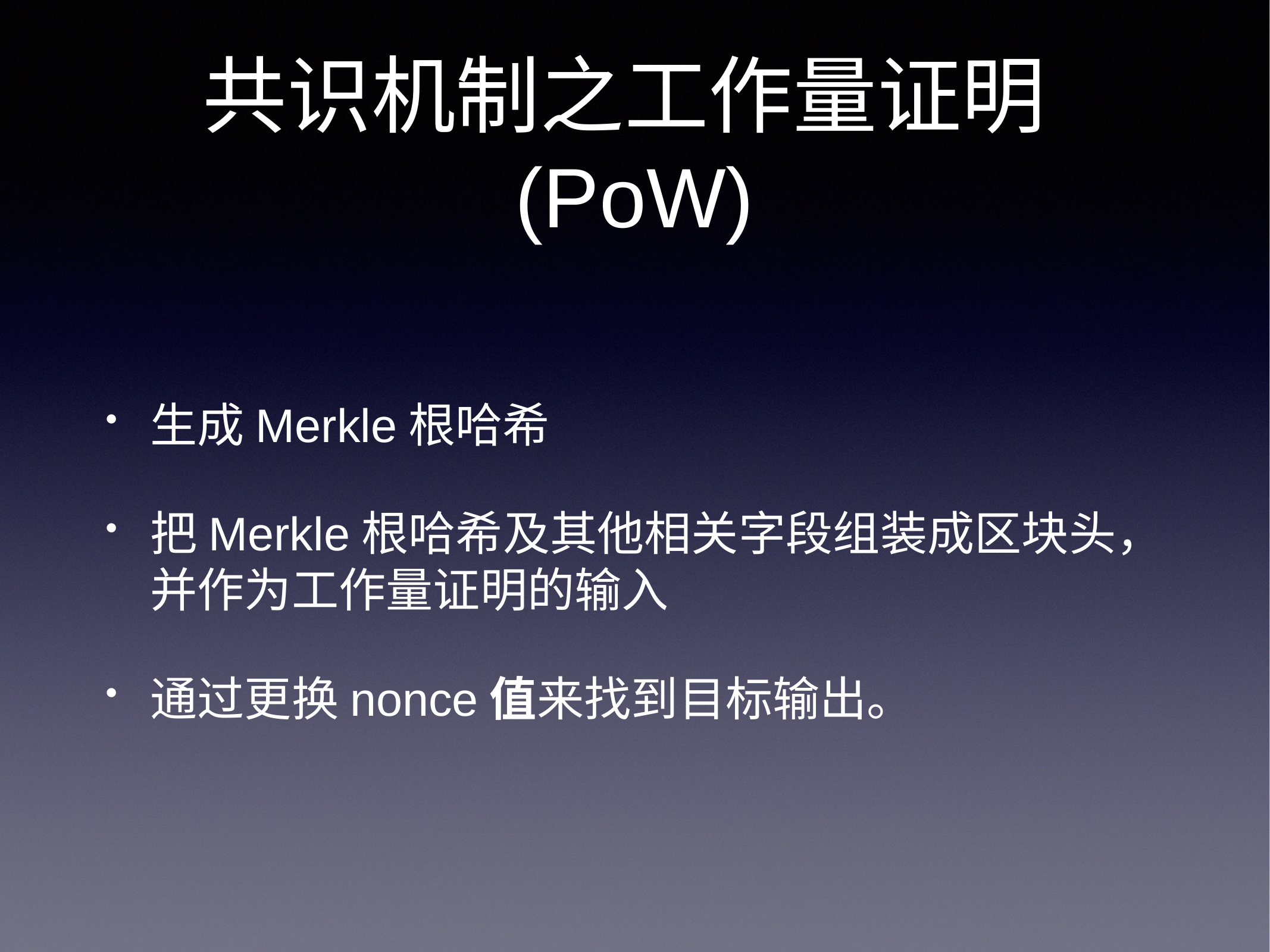

# 共识机制之工作量证明(PoW)
生成Merkle根哈希
把Merkle根哈希及其他相关字段组装成区块头，并作为工作量证明的输入
通过更换nonce值来找到目标输出。